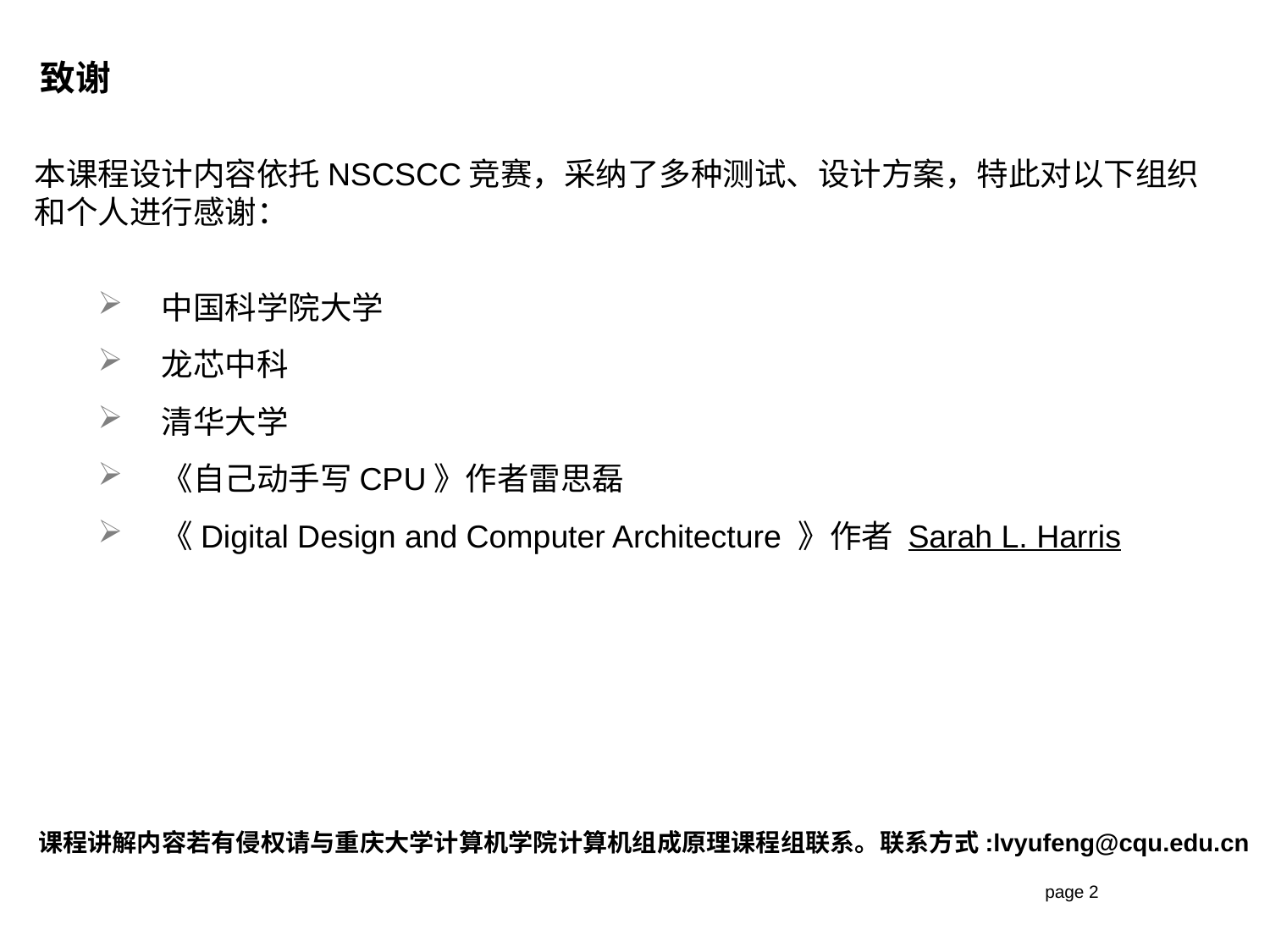

致谢
本课程设计内容依托NSCSCC竞赛，采纳了多种测试、设计方案，特此对以下组织和个人进行感谢：

中国科学院大学
龙芯中科
清华大学
《自己动手写CPU》作者雷思磊
《Digital Design and Computer Architecture 》作者 Sarah L. Harris
课程讲解内容若有侵权请与重庆大学计算机学院计算机组成原理课程组联系。联系方式:lvyufeng@cqu.edu.cn
page 2